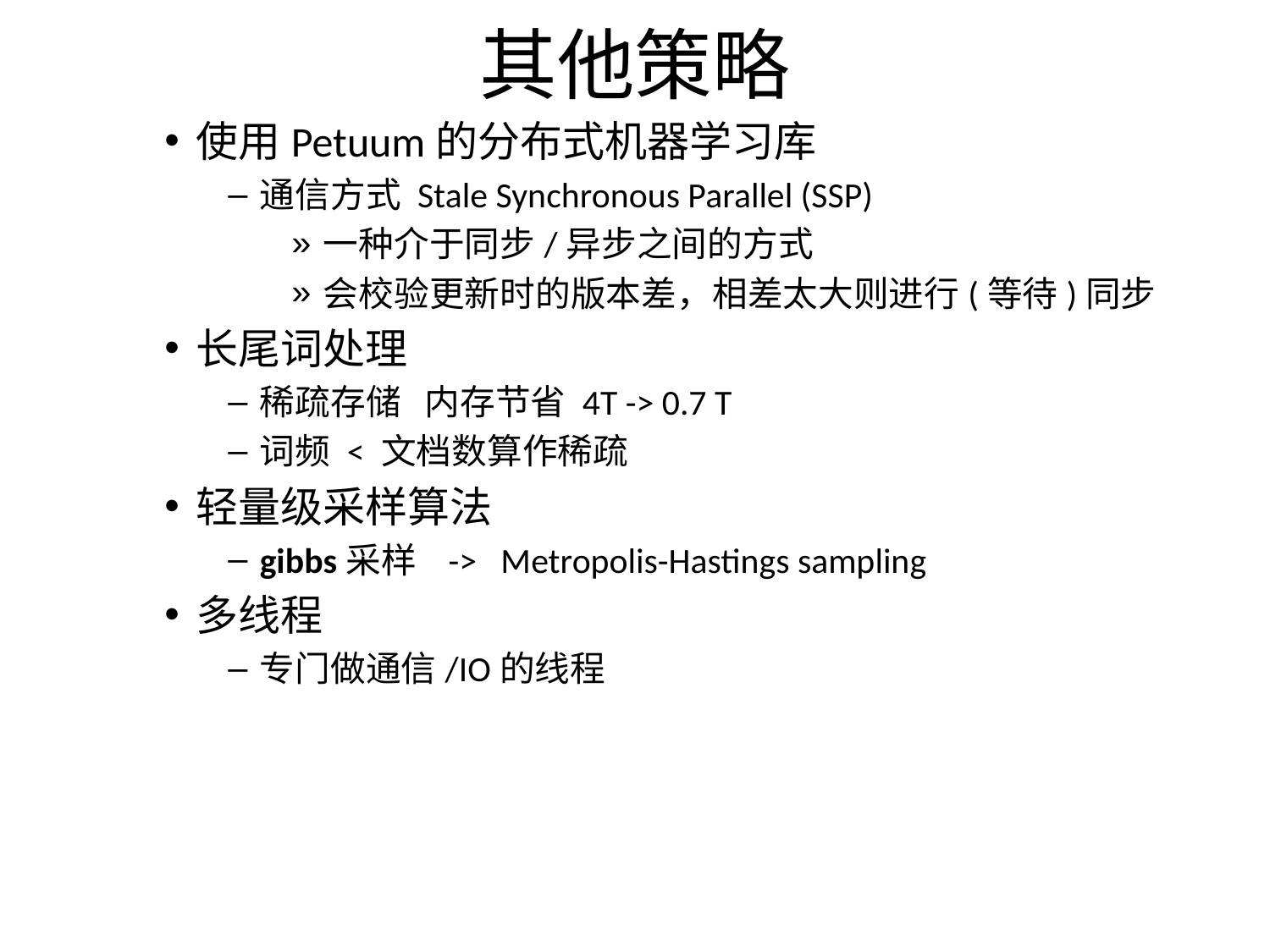

# 其他策略
使用Petuum的分布式机器学习库
通信方式 Stale Synchronous Parallel (SSP)
一种介于同步/异步之间的方式
会校验更新时的版本差，相差太大则进行(等待)同步
长尾词处理
稀疏存储   内存节省 4T -> 0.7 T
词频 < 文档数算作稀疏
轻量级采样算法
gibbs采样   ->   Metropolis-Hastings sampling
多线程
专门做通信/IO的线程